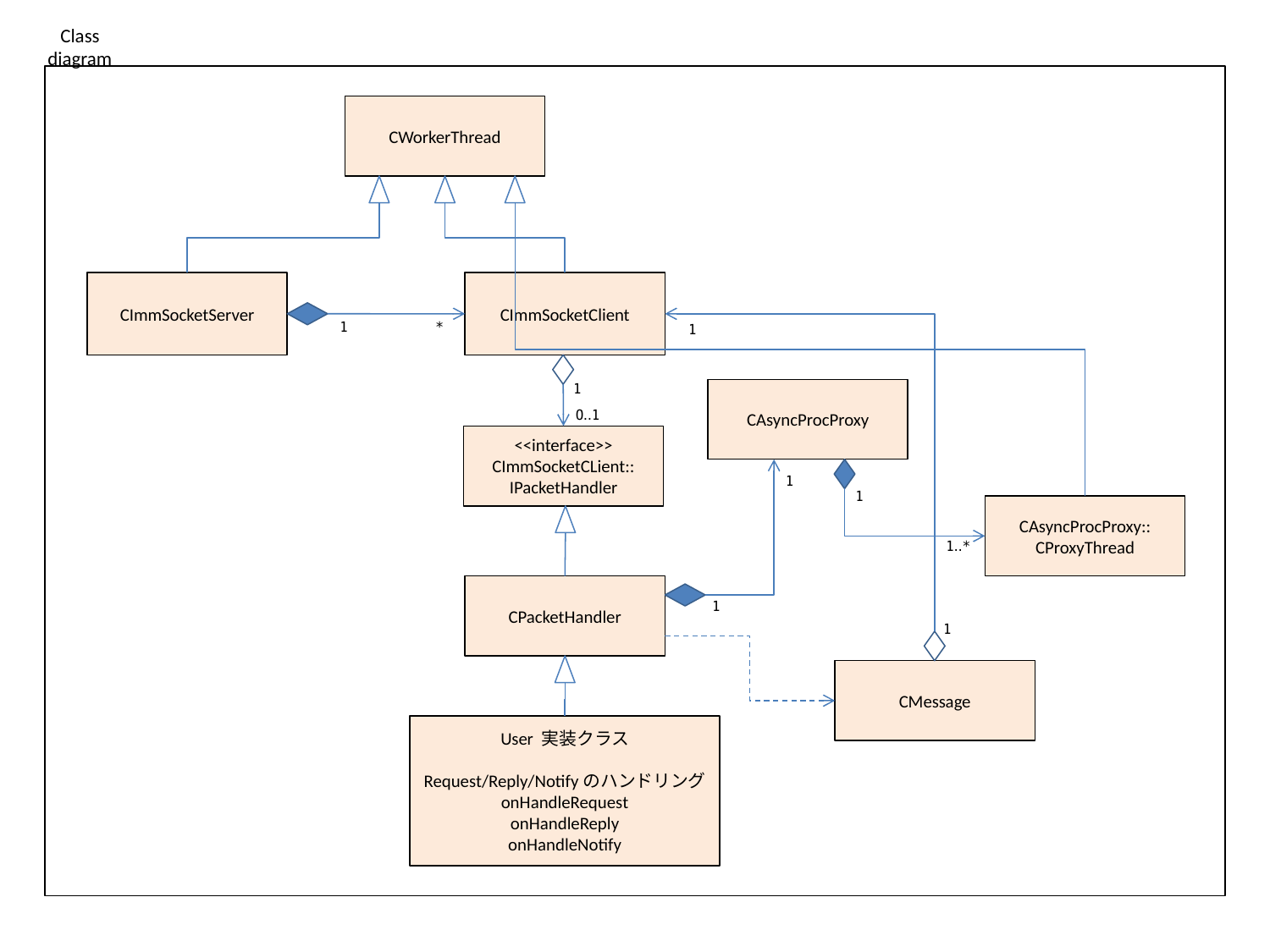

Class
diagram

CWorkerThread

CImmSocketServer
CImmSocketClient

*
1
1

1
CAsyncProcProxy
0..1
<<interface>>
CImmSocketCLient::
IPacketHandler

1
1
CAsyncProcProxy::
CProxyThread

1..*
CPacketHandler

1
1

CMessage
User 実装クラス

Request/Reply/Notifyのハンドリング
onHandleRequest
onHandleReply
onHandleNotify